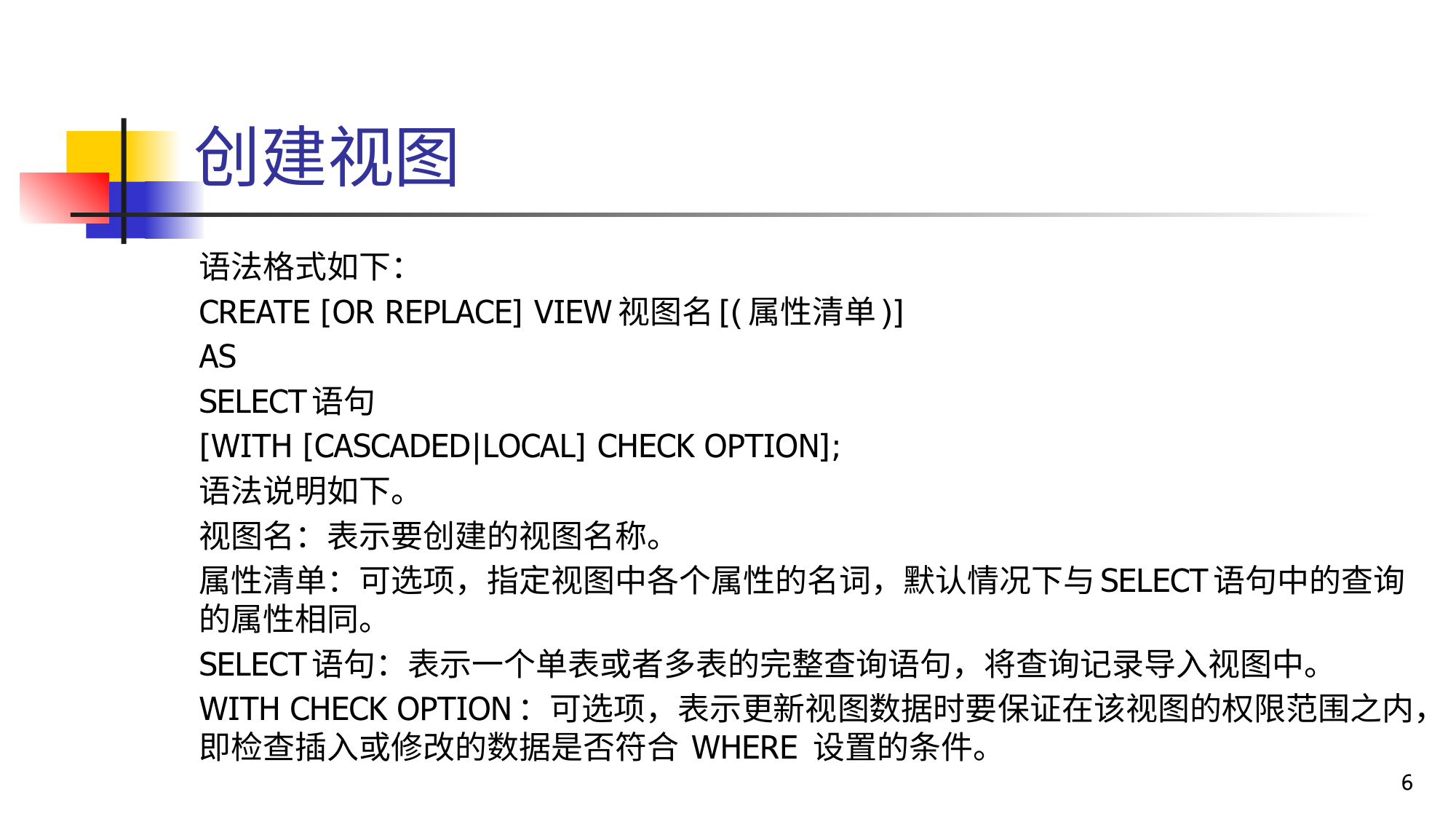

# 创建视图
语法格式如下：
CREATE [OR REPLACE] VIEW视图名[(属性清单)]
AS
SELECT语句
[WITH [CASCADED|LOCAL] CHECK OPTION];
语法说明如下。
视图名：表示要创建的视图名称。
属性清单：可选项，指定视图中各个属性的名词，默认情况下与SELECT语句中的查询的属性相同。
SELECT语句：表示一个单表或者多表的完整查询语句，将查询记录导入视图中。
WITH CHECK OPTION：可选项，表示更新视图数据时要保证在该视图的权限范围之内，即检查插入或修改的数据是否符合 WHERE 设置的条件。
6